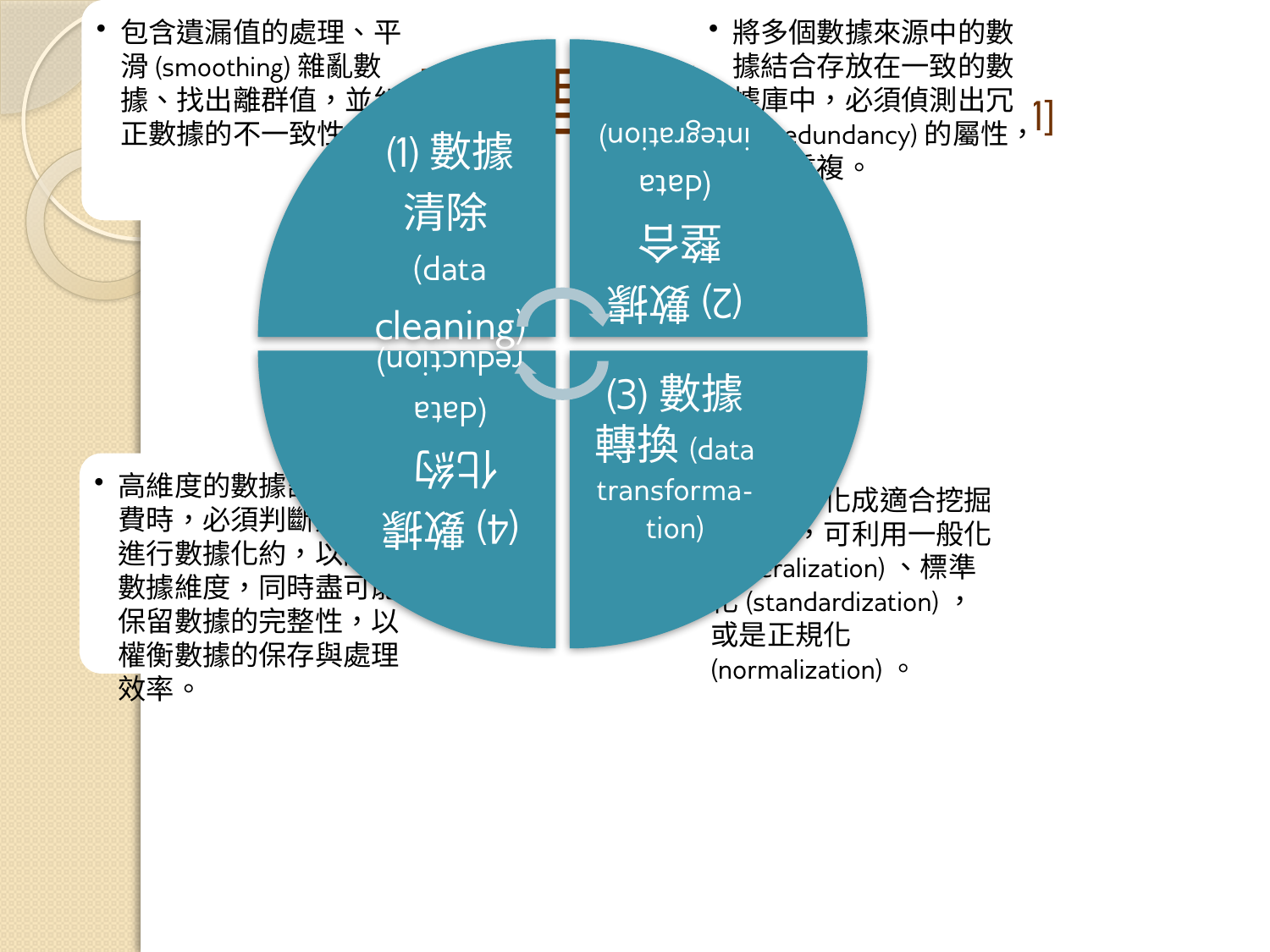

# 數據預處理技術[Han et al., 2011]
包含遺漏值的處理、平滑(smoothing)雜亂數據、找出離群值，並糾正數據的不一致性。
將多個數據來源中的數據結合存放在一致的數據庫中，必須偵測出冗餘(redundancy)的屬性，避免重複。
將數據轉化成適合挖掘的形式，可利用一般化(generalization)、標準化(standardization)，或是正規化(normalization)。
高維度的數據計算複雜費時，必須判斷是否要進行數據化約，以降低數據維度，同時盡可能保留數據的完整性，以權衡數據的保存與處理效率。
(1)數據清除(data cleaning)
(2)數據整合(data integration)
(3)數據轉換(data transforma-tion)
(4)數據化約(data reduction)